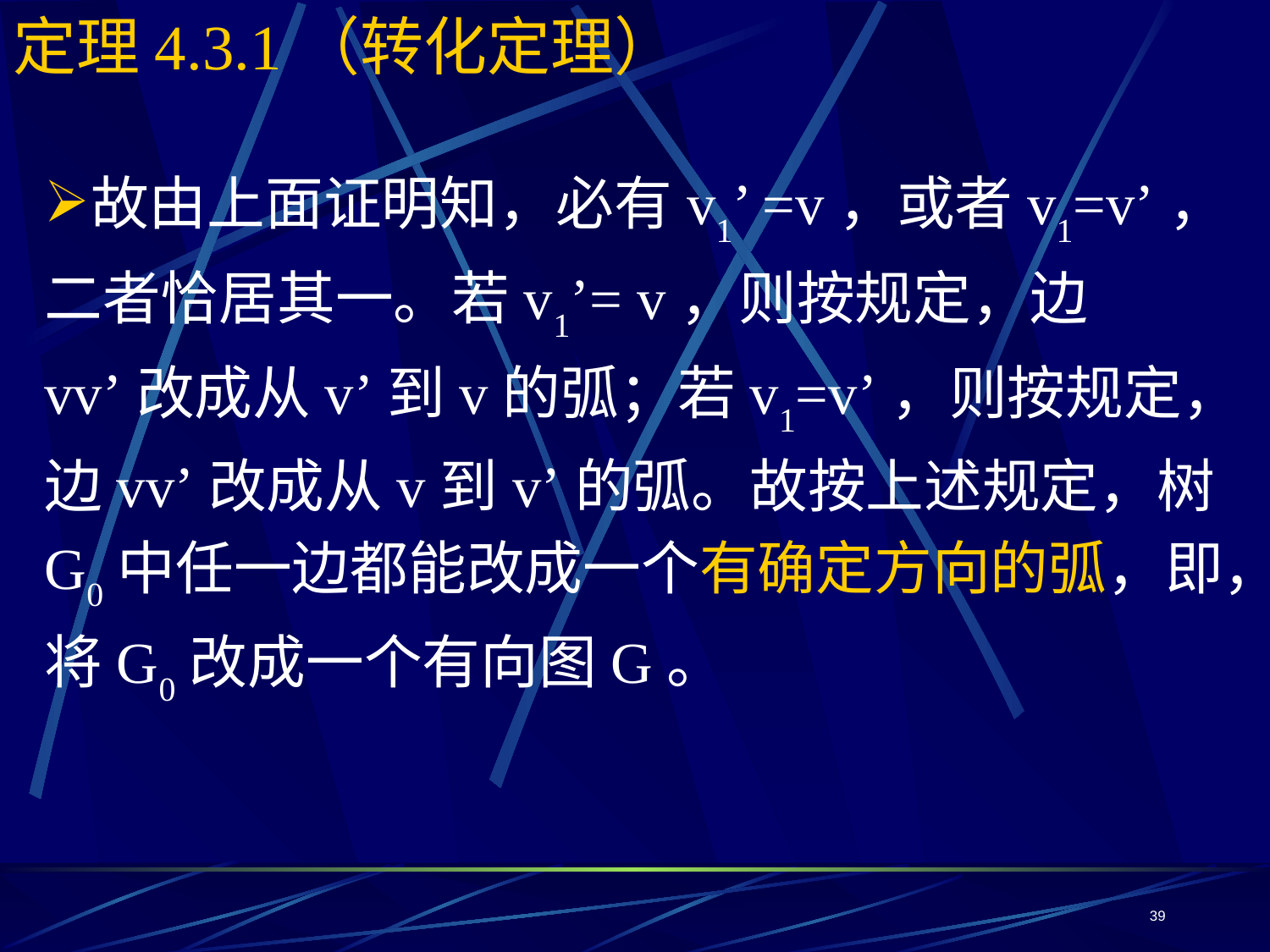

# 定理4.3.1（转化定理）
故由上面证明知，必有v1’ =v，或者v1=v’，二者恰居其一。若v1’= v，则按规定，边vv’改成从v’到v的弧；若v1=v’，则按规定，边vv’改成从v到v’的弧。故按上述规定，树G0中任一边都能改成一个有确定方向的弧，即，将G0改成一个有向图G。
39